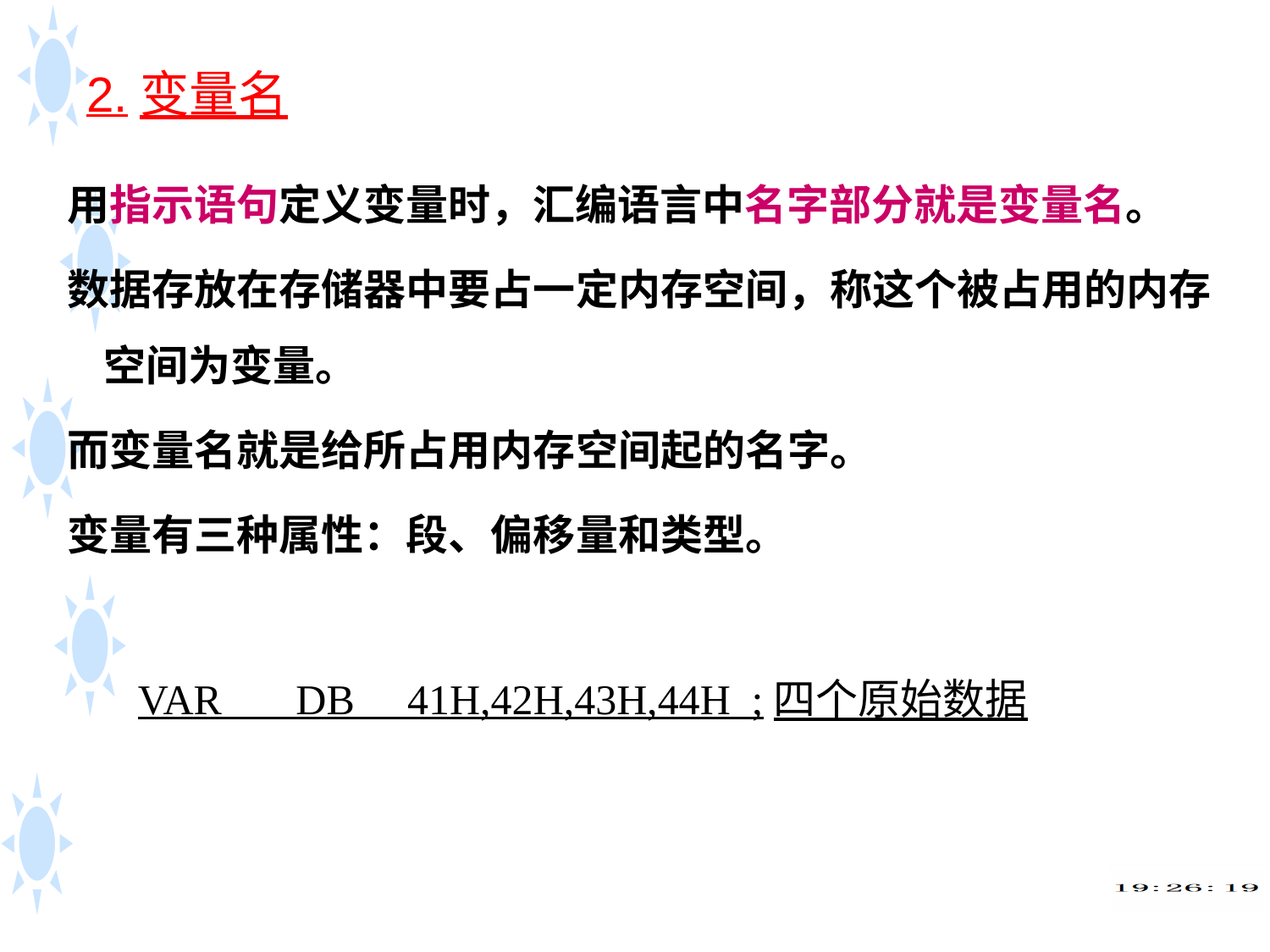

2.变量名
用指示语句定义变量时，汇编语言中名字部分就是变量名。
数据存放在存储器中要占一定内存空间，称这个被占用的内存空间为变量。
而变量名就是给所占用内存空间起的名字。
变量有三种属性：段、偏移量和类型。
VAR       DB     41H,42H,43H,44H  ;四个原始数据
21